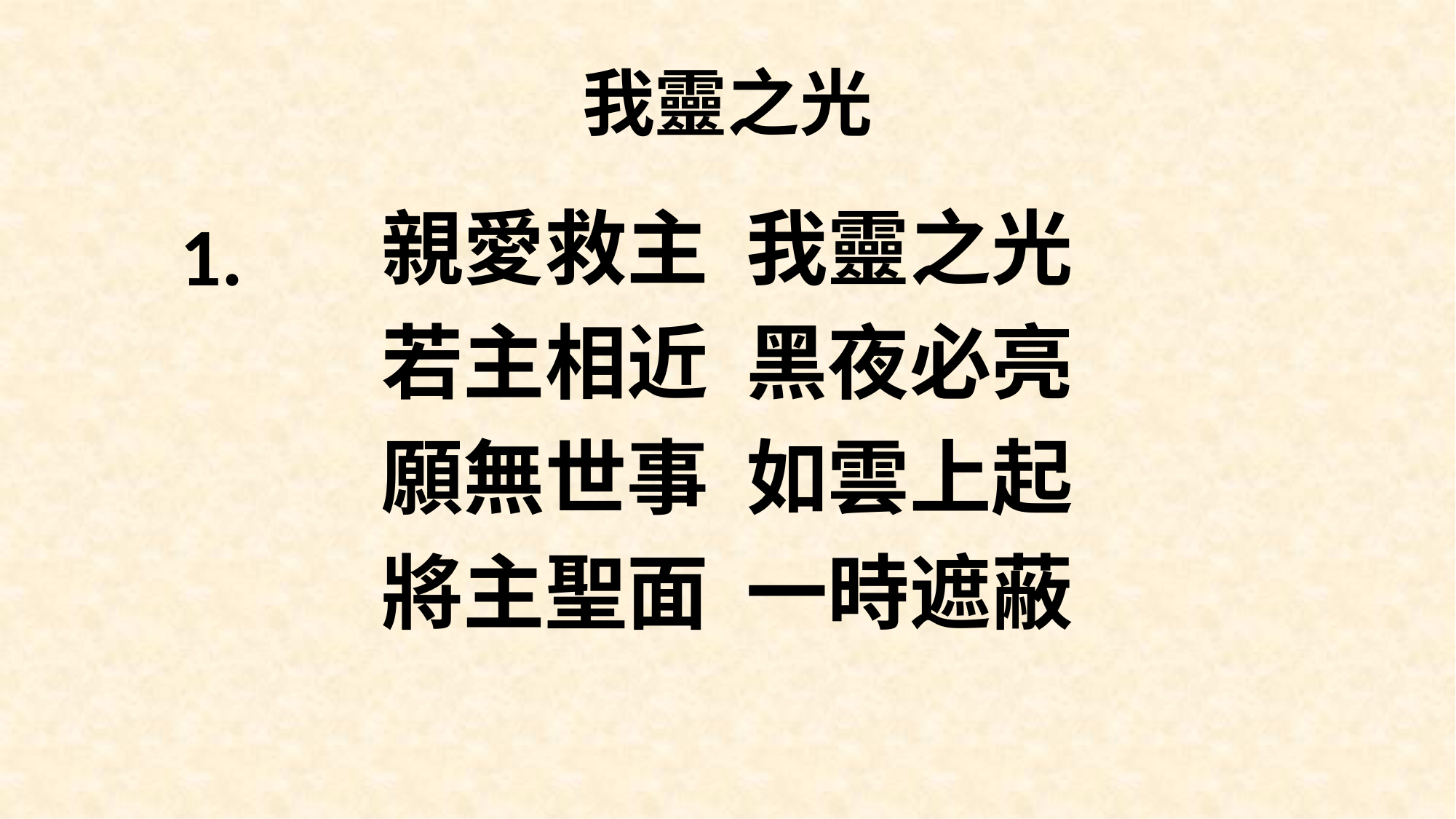

# 我靈之光
親愛救主  我靈之光
若主相近  黑夜必亮
願無世事  如雲上起
將主聖面  一時遮蔽
1.